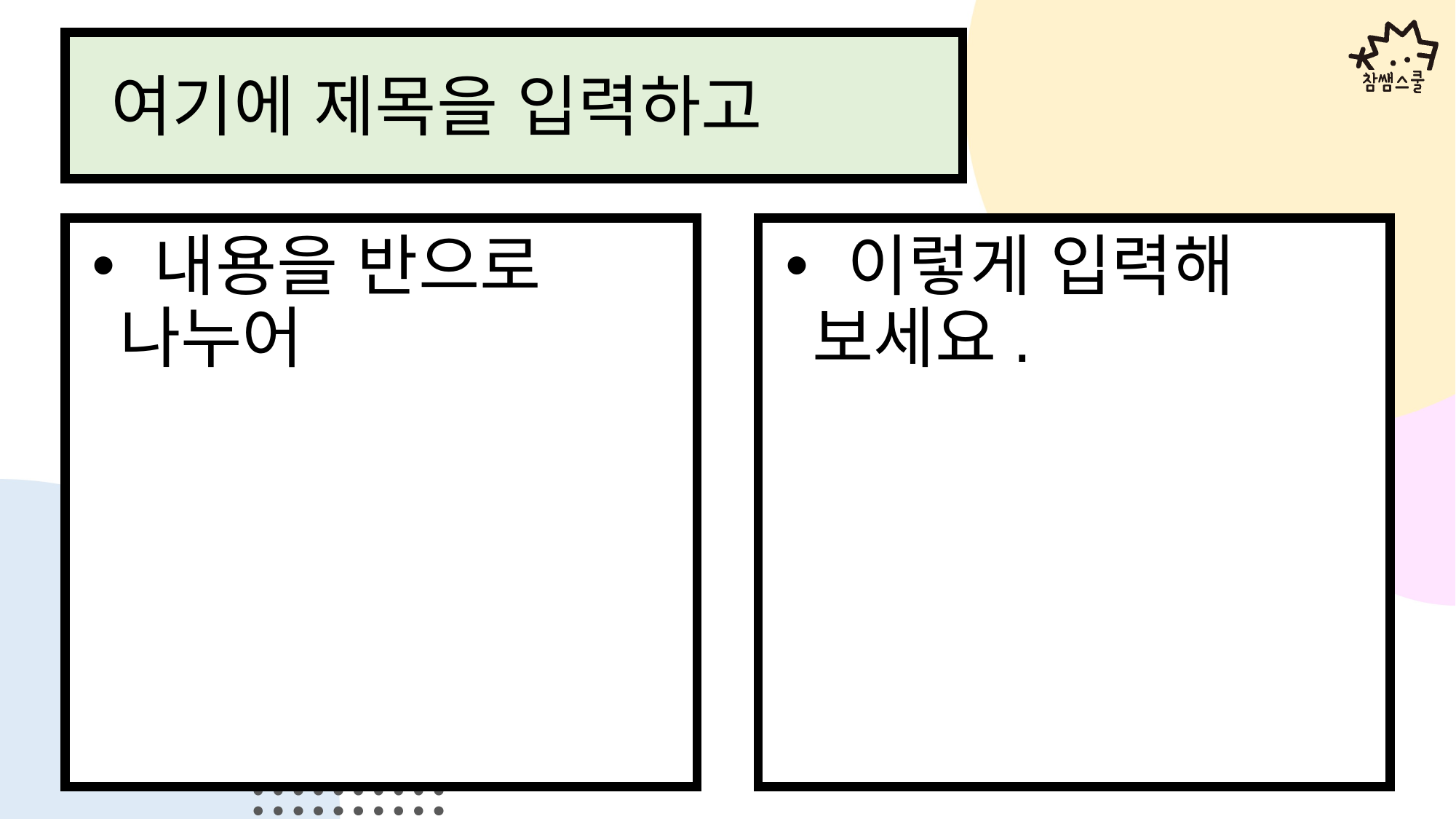

# 여기에 제목을 입력하고

 내용을 반으로 나누어
 이렇게 입력해 보세요.